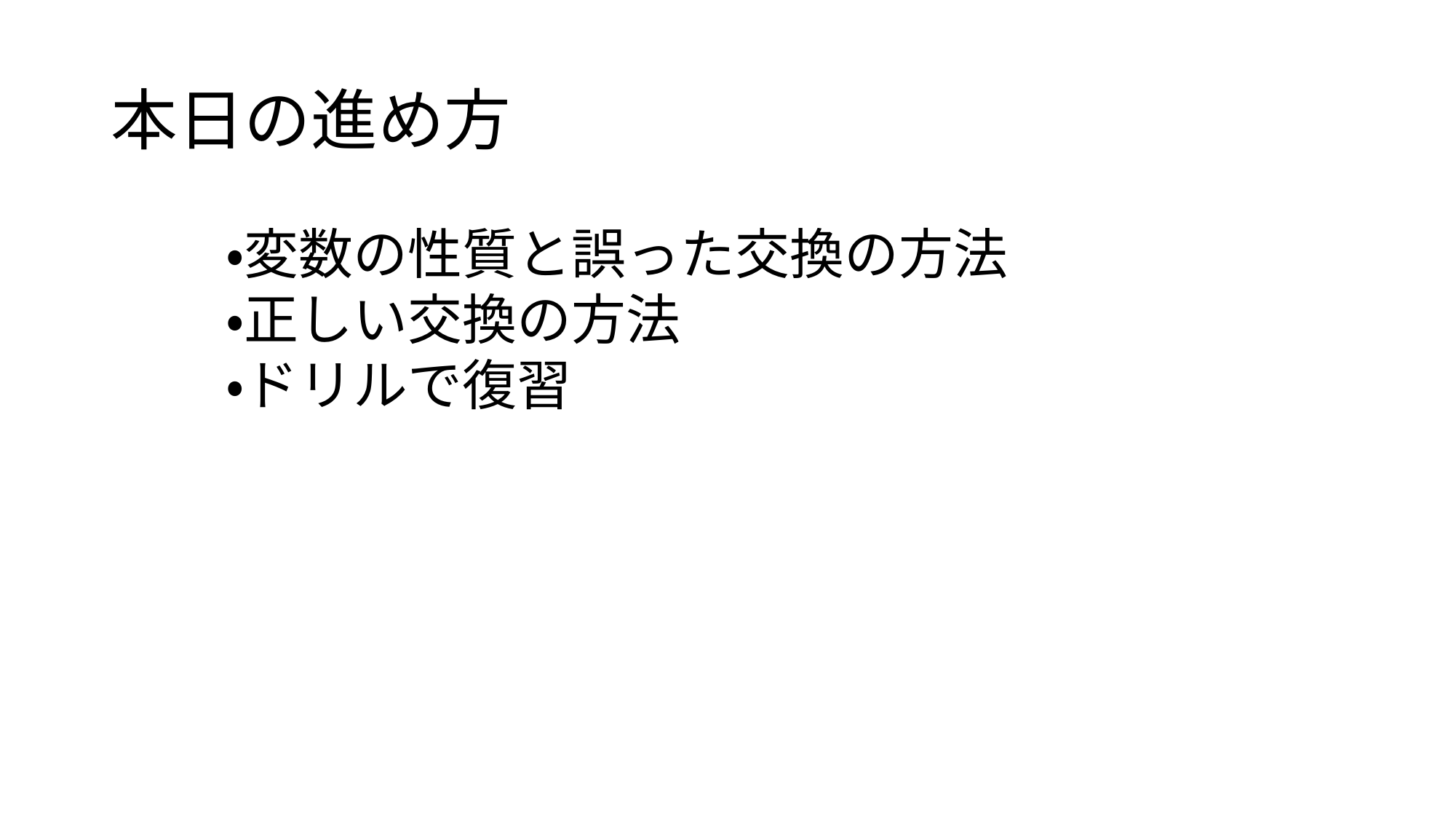

# 本日の進め方
・変数の性質と誤った交換の方法
・正しい交換の方法
・ドリルで復習